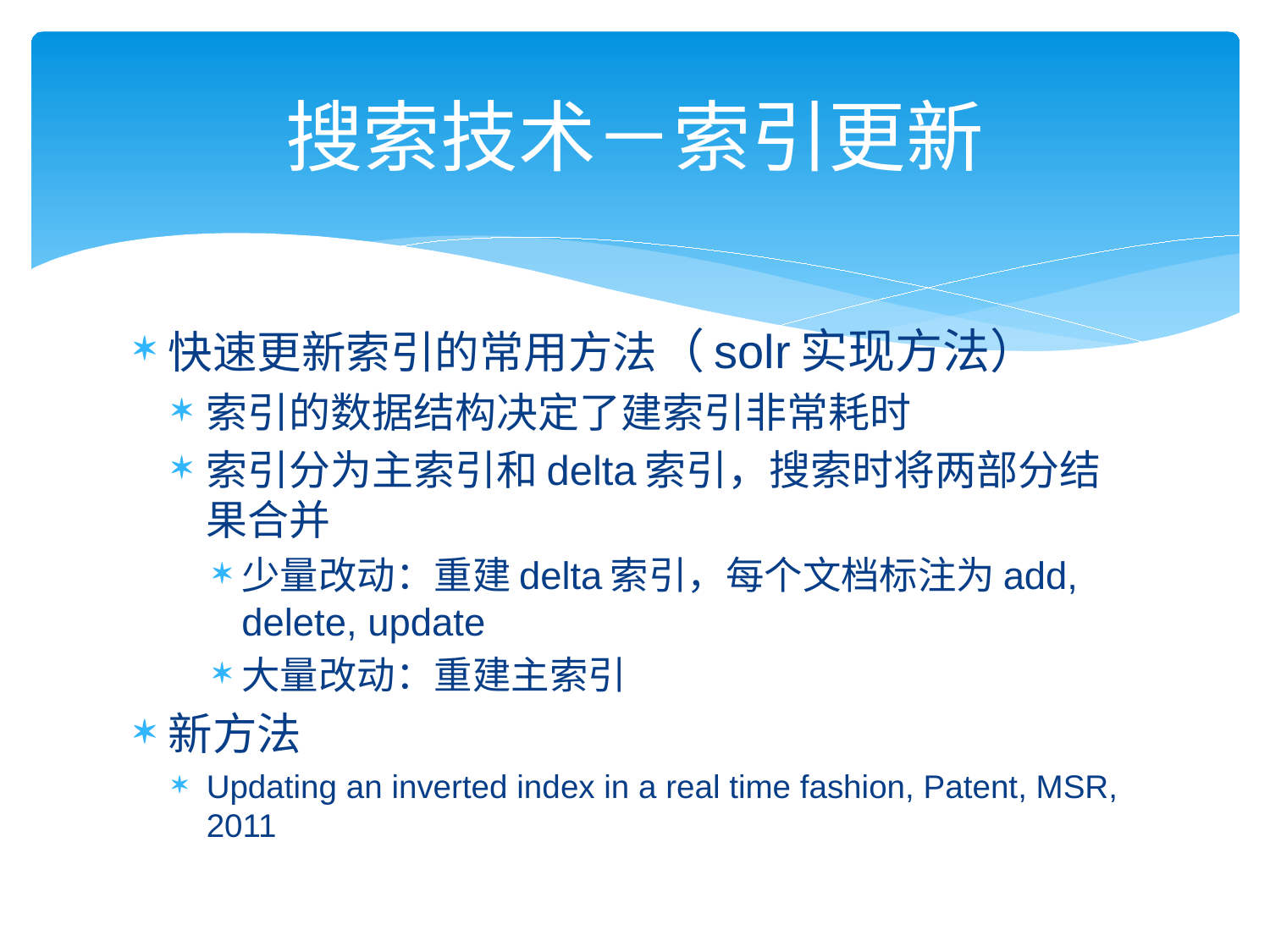

# 搜索技术－索引更新
快速更新索引的常用方法（solr实现方法）
索引的数据结构决定了建索引非常耗时
索引分为主索引和delta索引，搜索时将两部分结果合并
少量改动：重建delta索引，每个文档标注为add, delete, update
大量改动：重建主索引
新方法
Updating an inverted index in a real time fashion, Patent, MSR, 2011